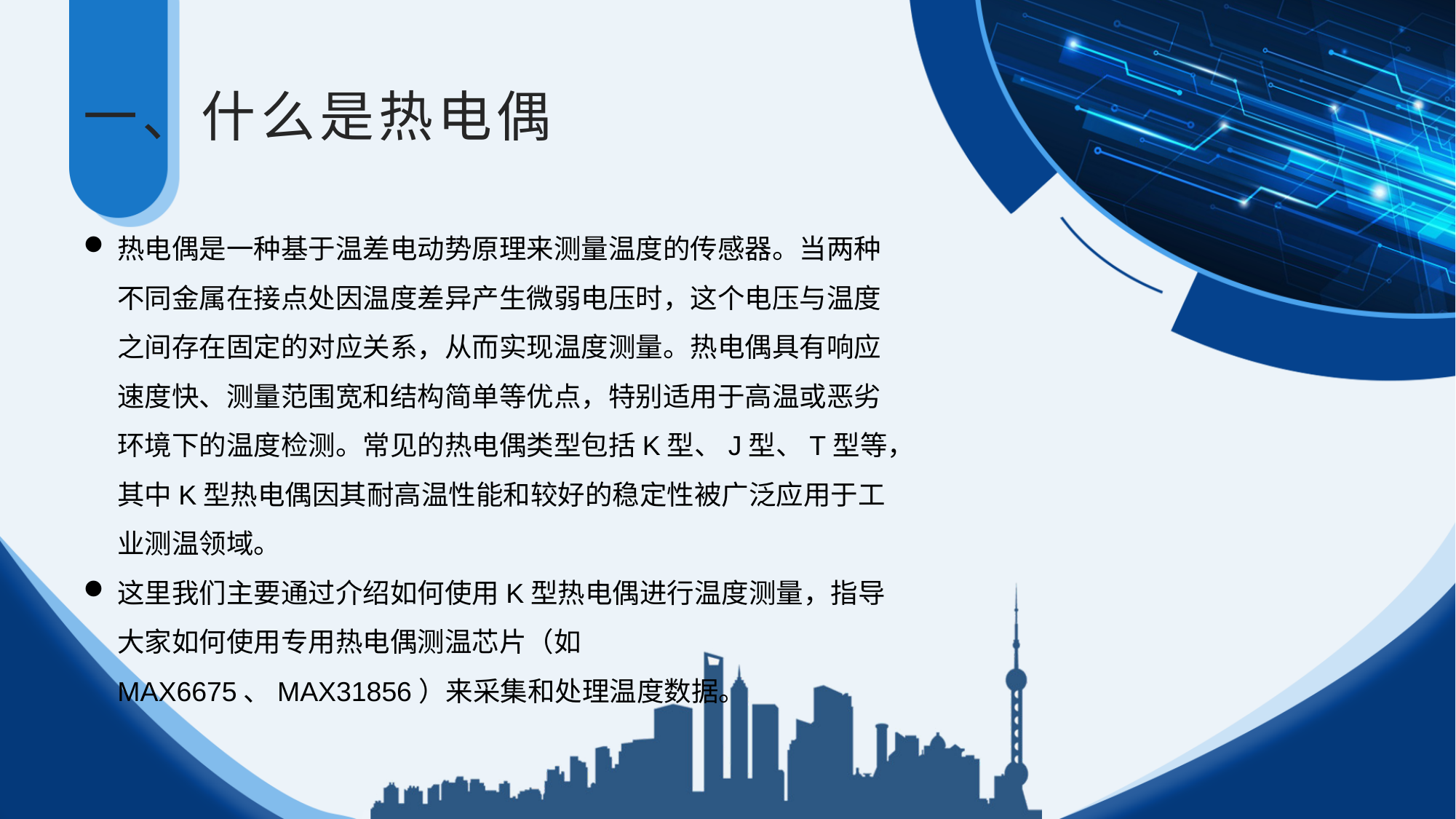

# 一、什么是热电偶
热电偶是一种基于温差电动势原理来测量温度的传感器。当两种不同金属在接点处因温度差异产生微弱电压时，这个电压与温度之间存在固定的对应关系，从而实现温度测量。热电偶具有响应速度快、测量范围宽和结构简单等优点，特别适用于高温或恶劣环境下的温度检测。常见的热电偶类型包括K型、J型、T型等，其中K型热电偶因其耐高温性能和较好的稳定性被广泛应用于工业测温领域。
这里我们主要通过介绍如何使用K型热电偶进行温度测量，指导大家如何使用专用热电偶测温芯片（如MAX6675、MAX31856）来采集和处理温度数据。